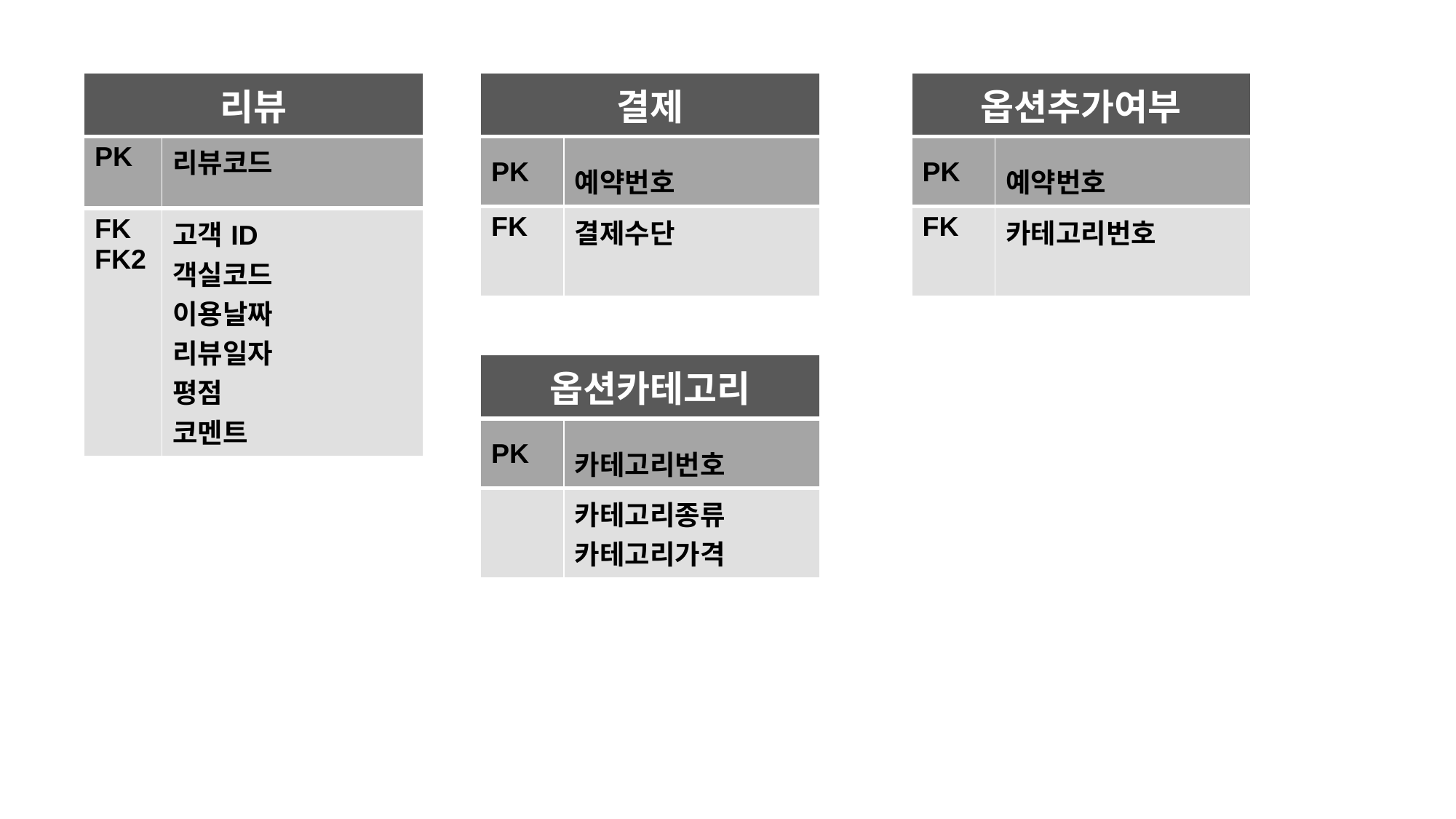

| 리뷰 |
| --- |
| 결제 |
| --- |
| 옵션추가여부 |
| --- |
| PK | 리뷰코드 |
| --- | --- |
| FK FK2 | 고객ID 객실코드 이용날짜 리뷰일자 평점 코멘트 |
| PK | 예약번호 |
| --- | --- |
| FK | 결제수단 |
| PK | 예약번호 |
| --- | --- |
| FK | 카테고리번호 |
| 옵션카테고리 |
| --- |
| PK | 카테고리번호 |
| --- | --- |
|  | 카테고리종류 카테고리가격 |